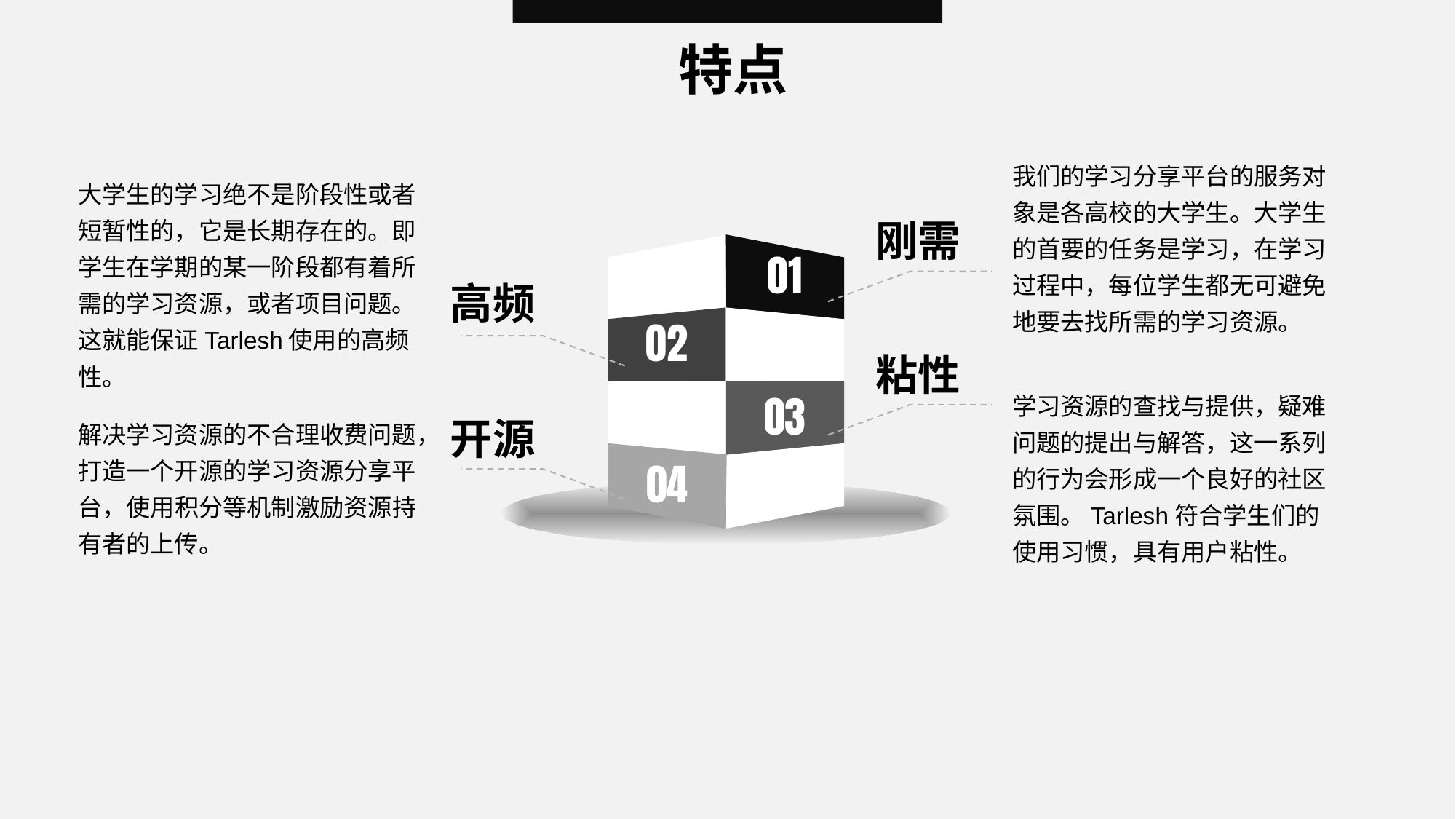

特点
我们的学习分享平台的服务对象是各高校的大学生。大学生的首要的任务是学习，在学习过程中，每位学生都无可避免地要去找所需的学习资源。

大学生的学习绝不是阶段性或者短暂性的，它是长期存在的。即学生在学期的某一阶段都有着所需的学习资源，或者项目问题。这就能保证Tarlesh使用的高频性。
刚需
01

02

03

04

高频
粘性
学习资源的查找与提供，疑难问题的提出与解答，这一系列的行为会形成一个良好的社区氛围。Tarlesh符合学生们的使用习惯，具有用户粘性。

解决学习资源的不合理收费问题，打造一个开源的学习资源分享平台，使用积分等机制激励资源持有者的上传。
开源